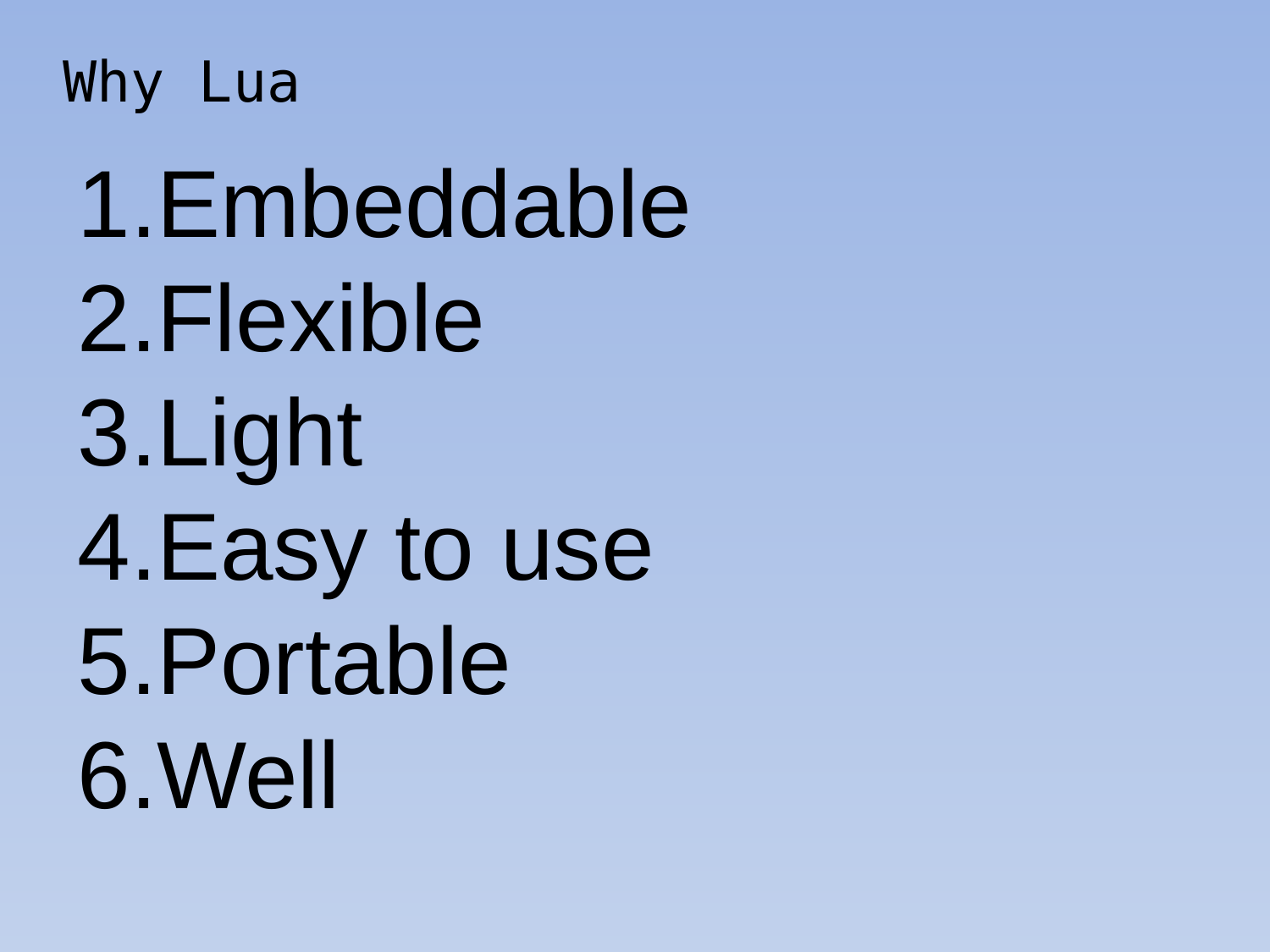

Why Lua
Embeddable
Flexible
Light
Easy to use
Portable
Well

点击添加文本
点击添加文本
点击添加文本
点击添加文本